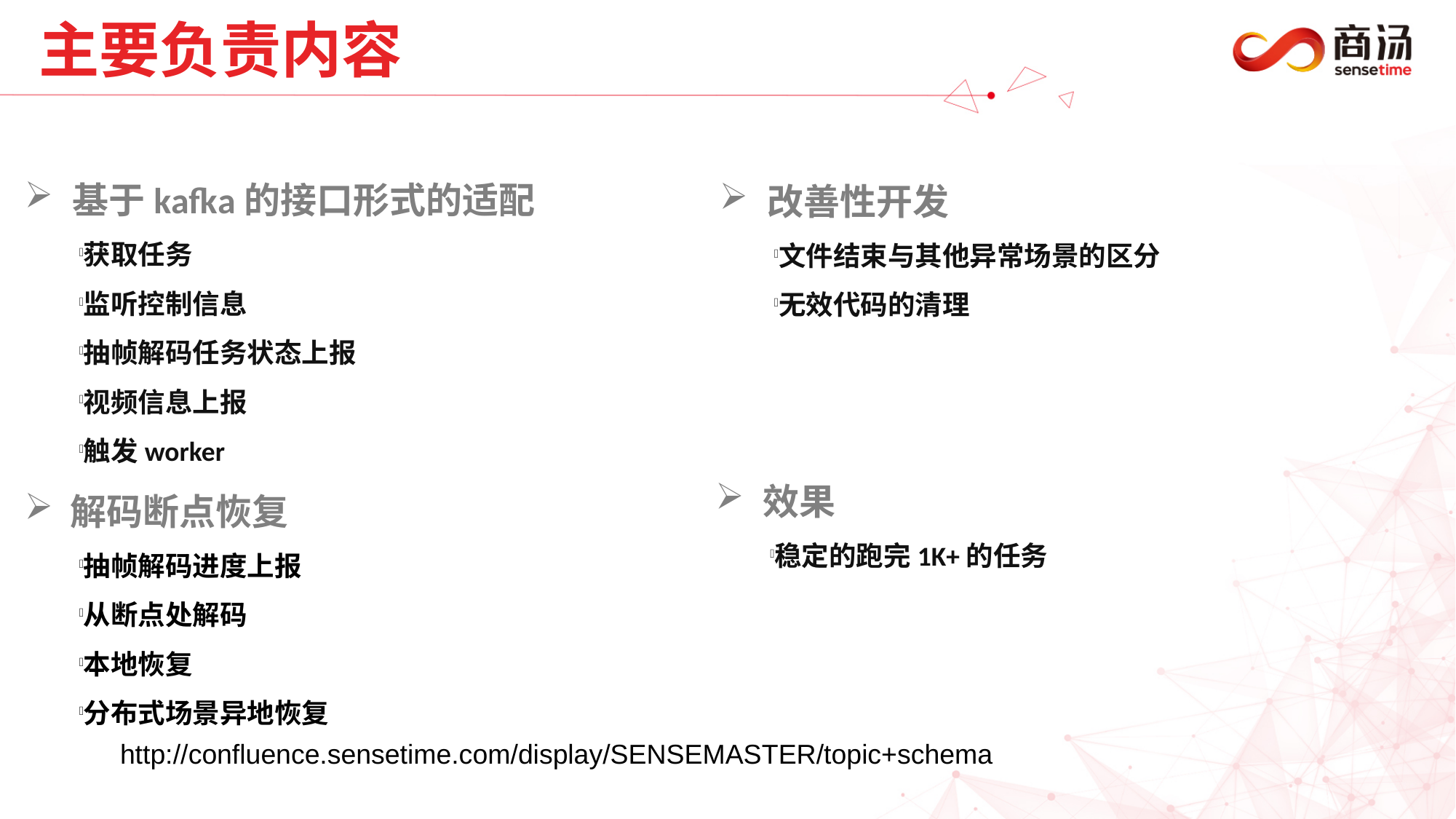

主要负责内容
 基于kafka的接口形式的适配
获取任务
监听控制信息
抽帧解码任务状态上报
视频信息上报
触发worker
 解码断点恢复
抽帧解码进度上报
从断点处解码
本地恢复
分布式场景异地恢复
 改善性开发
文件结束与其他异常场景的区分
无效代码的清理

 效果
稳定的跑完1K+的任务

http://confluence.sensetime.com/display/SENSEMASTER/topic+schema